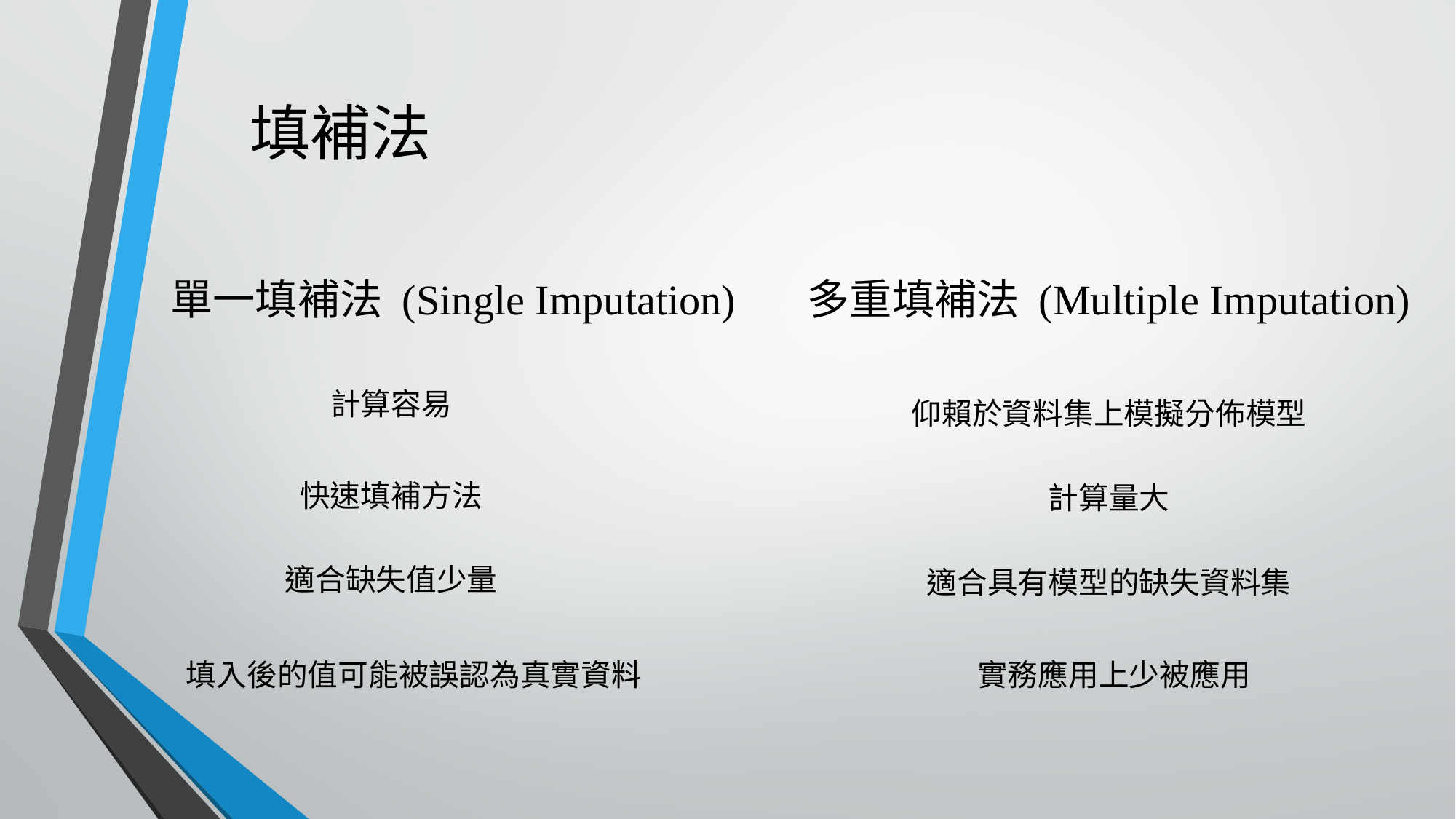

填補法
單一填補法 (Single Imputation)
多重填補法 (Multiple Imputation)
計算容易
仰賴於資料集上模擬分佈模型
快速填補方法
計算量大
適合缺失值少量
適合具有模型的缺失資料集
填入後的值可能被誤認為真實資料
實務應用上少被應用